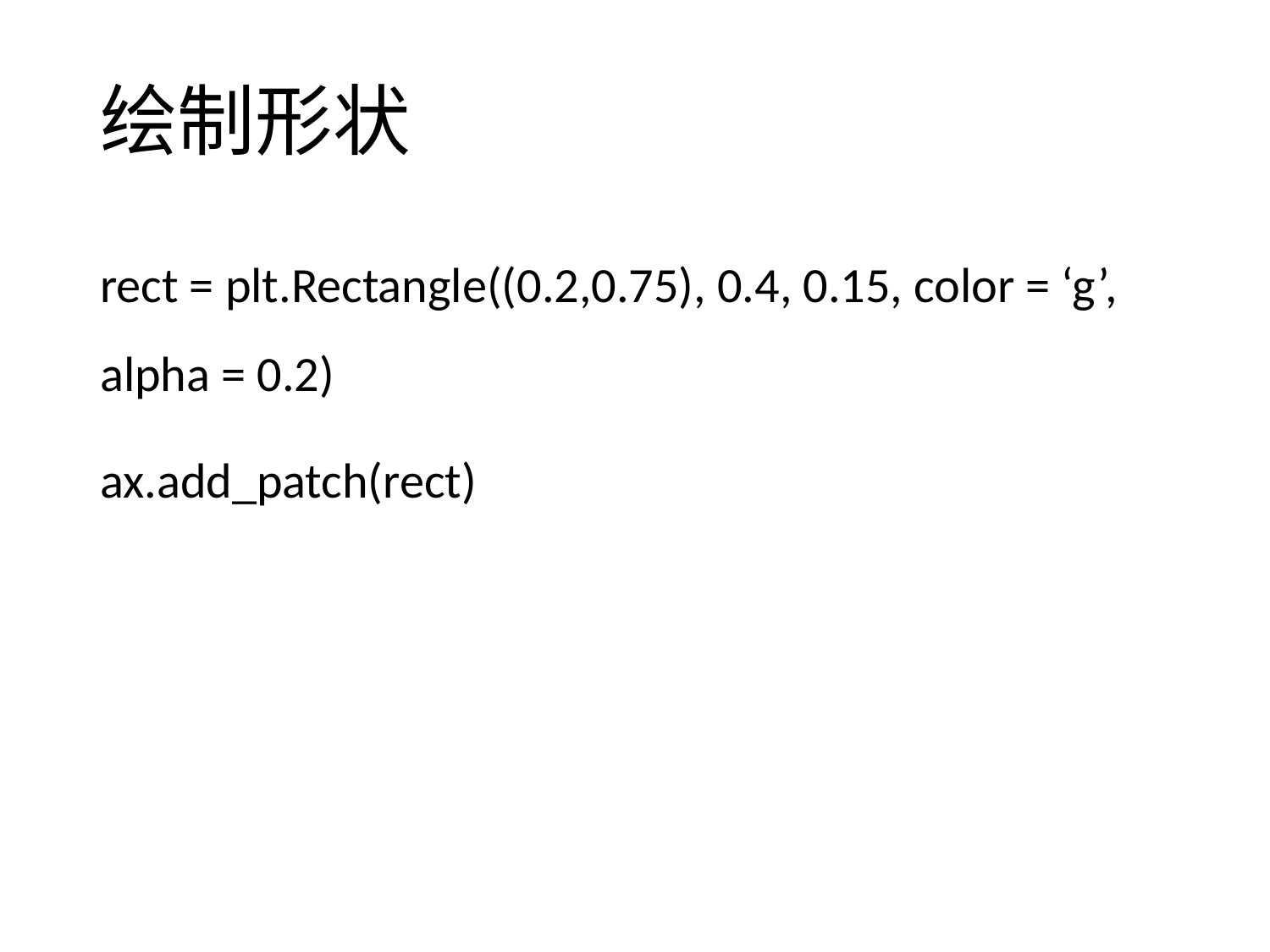

# 绘制形状
rect = plt.Rectangle((0.2,0.75), 0.4, 0.15, color = ‘g’, alpha = 0.2)
ax.add_patch(rect)